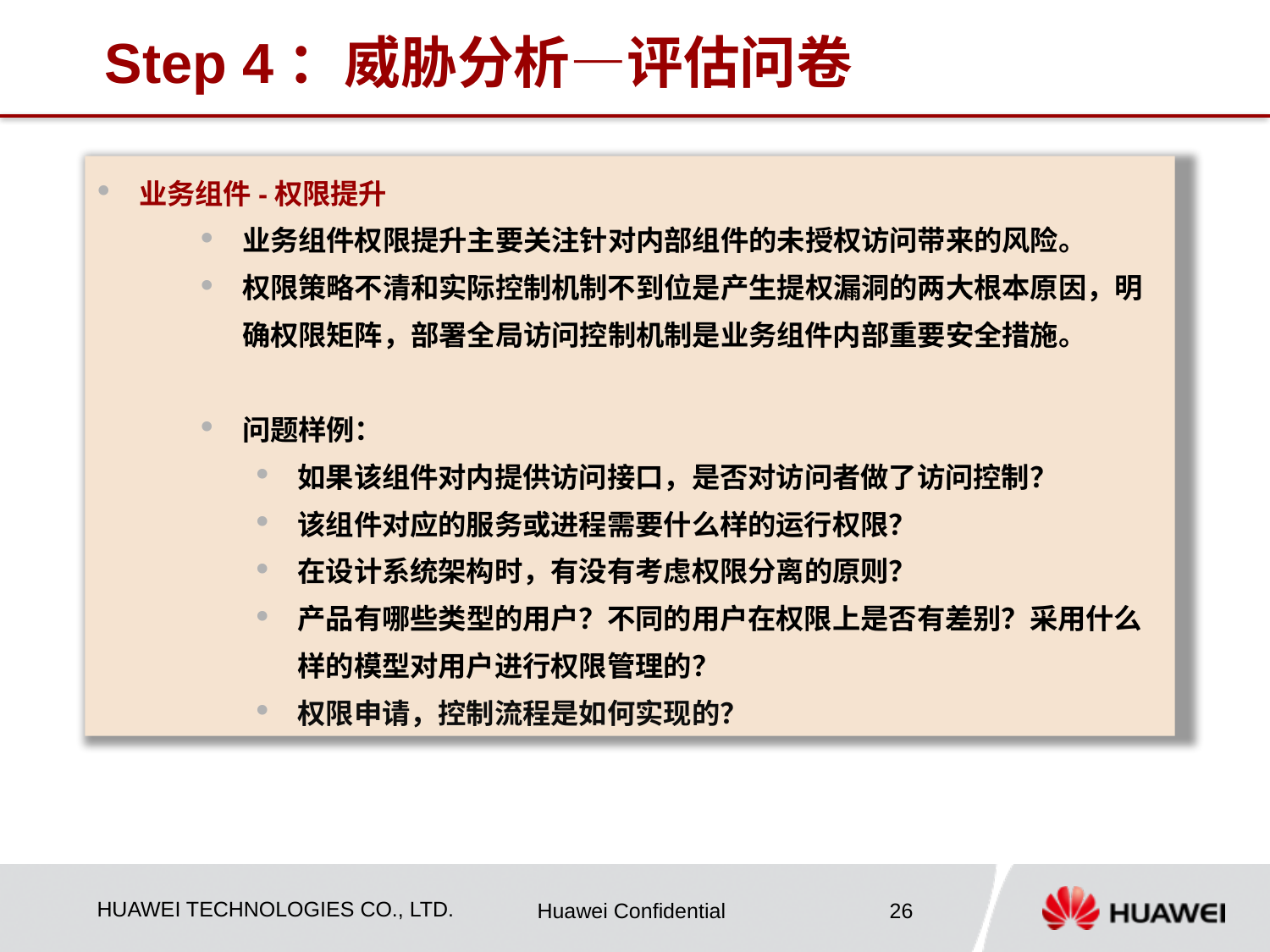

# Step 4：威胁分析—评估问卷
业务组件-权限提升
业务组件权限提升主要关注针对内部组件的未授权访问带来的风险。
权限策略不清和实际控制机制不到位是产生提权漏洞的两大根本原因，明确权限矩阵，部署全局访问控制机制是业务组件内部重要安全措施。

问题样例：
如果该组件对内提供访问接口，是否对访问者做了访问控制？
该组件对应的服务或进程需要什么样的运行权限？
在设计系统架构时，有没有考虑权限分离的原则？
产品有哪些类型的用户？不同的用户在权限上是否有差别？采用什么样的模型对用户进行权限管理的？
权限申请，控制流程是如何实现的？